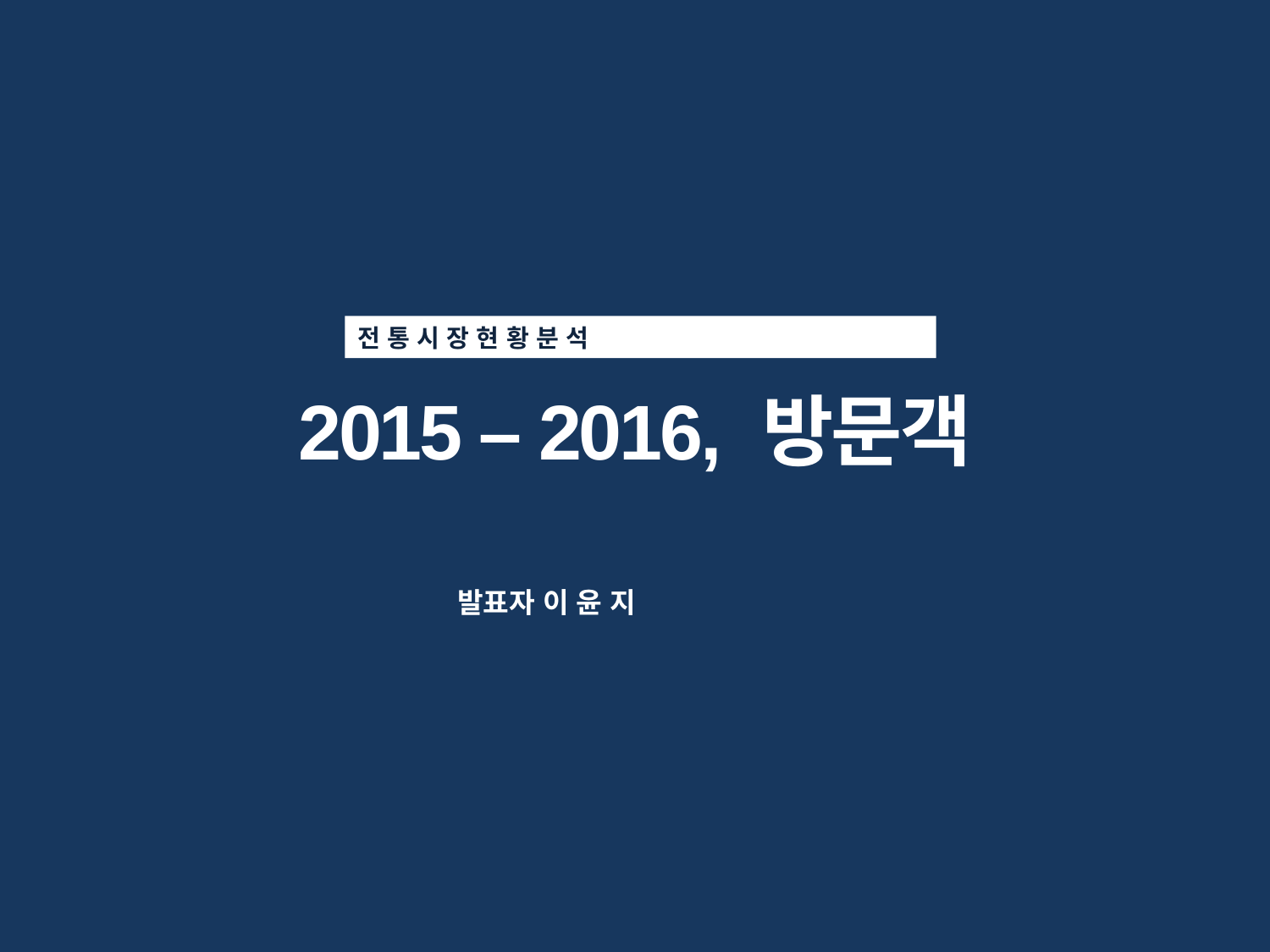

전 통 시 장 현 황 분 석
2015 – 2016, 방문객
발표자 이 윤 지